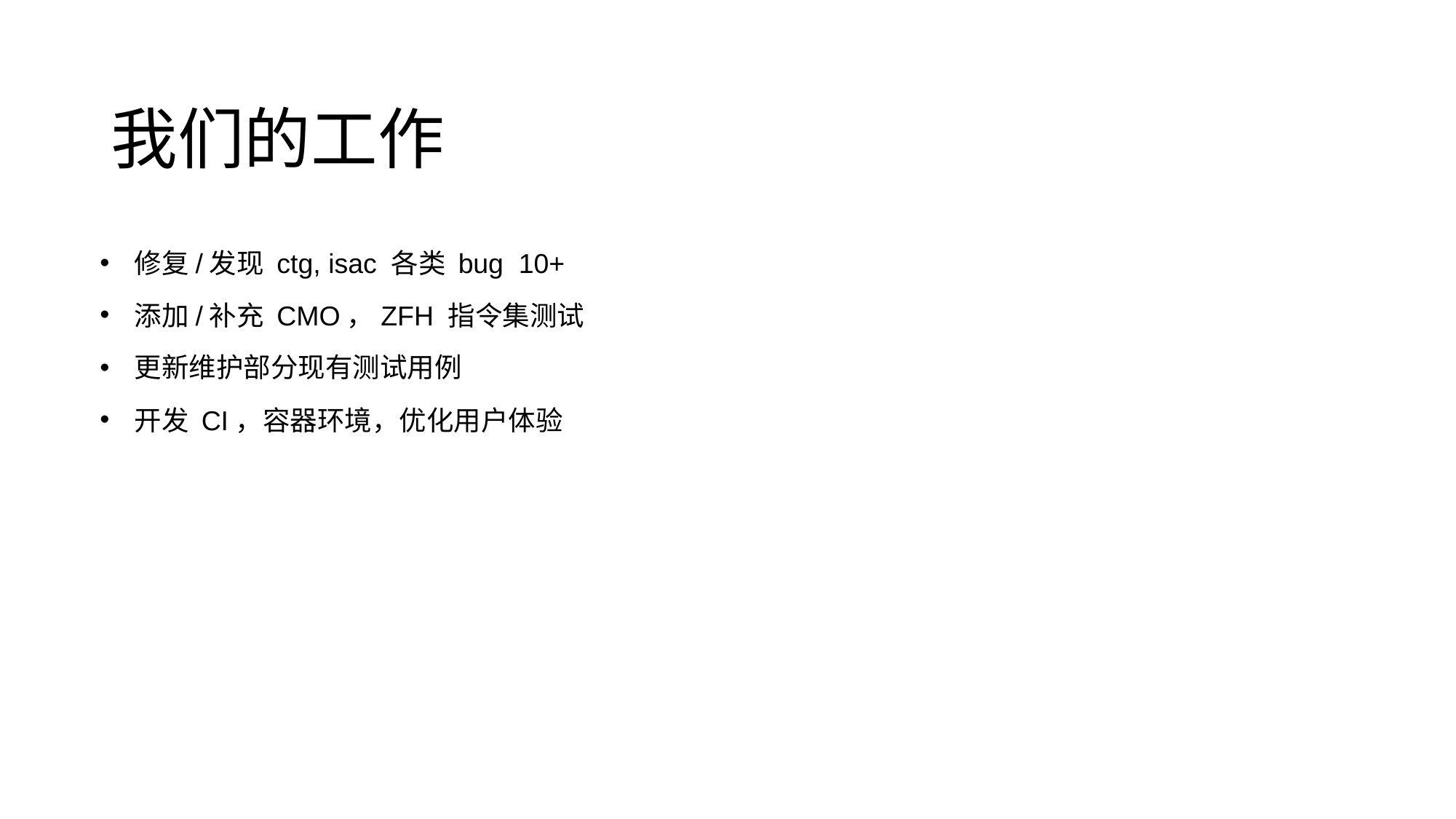

# 我们的工作
修复/发现 ctg, isac 各类 bug  10+
添加/补充 CMO，ZFH 指令集测试
更新维护部分现有测试用例
开发 CI，容器环境，优化用户体验